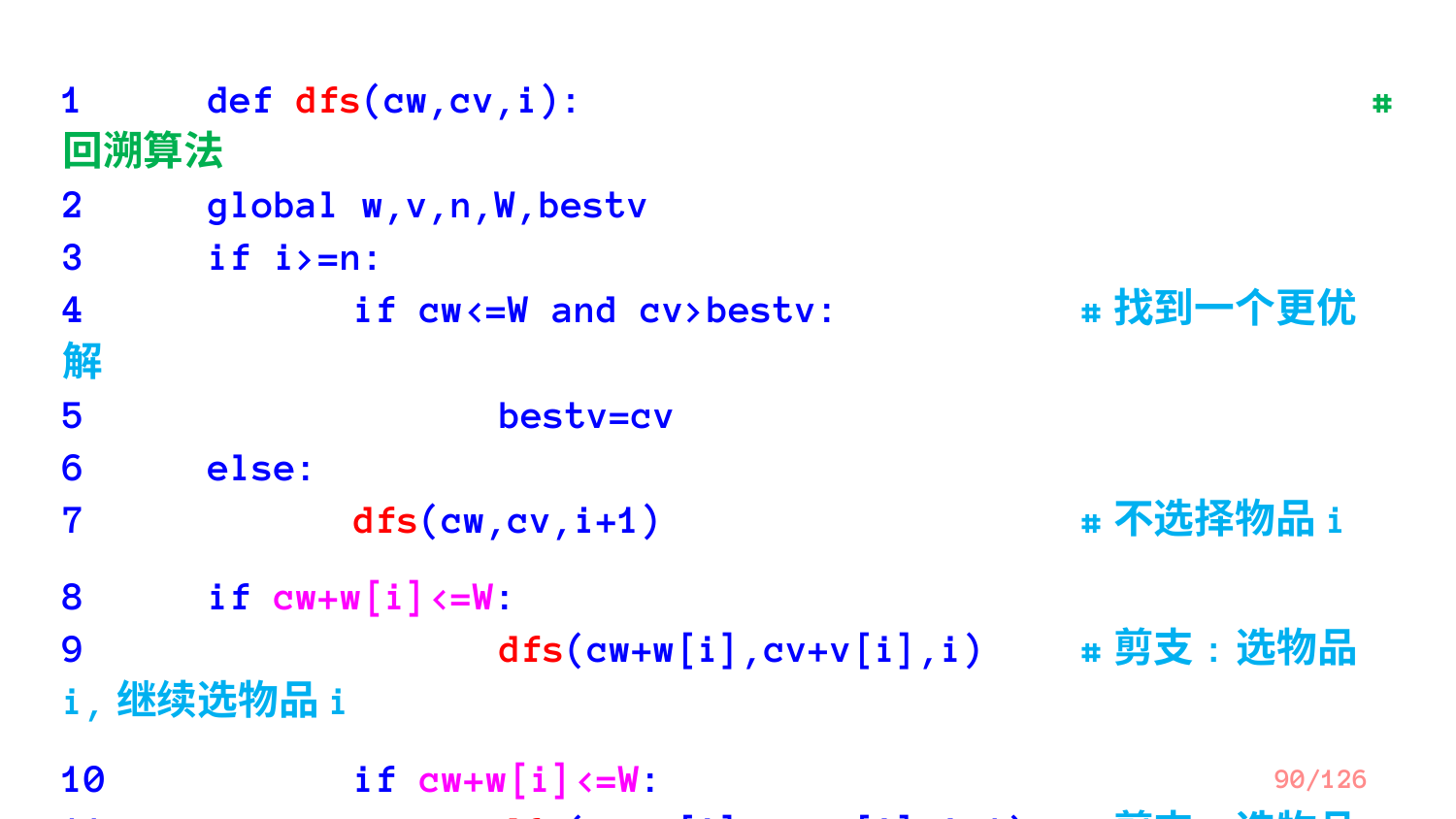

1	def dfs(cw,cv,i):    					#回溯算法
2  	global w,v,n,W,bestv
3   	if i>=n:
4    		if cw<=W and cv>bestv:     	#找到一个更优解
5      		bestv=cv
6  	else:
7    		dfs(cw,cv,i+1)             	#不选择物品i
8     	if cw+w[i]<=W:
9      		dfs(cw+w[i],cv+v[i],i)  	#剪支:选物品i,继续选物品i
10   		if cw+w[i]<=W:
11     		dfs(cw+w[i],cv+v[i],i+1) 	#剪支:选物品i,选下一件
90/126